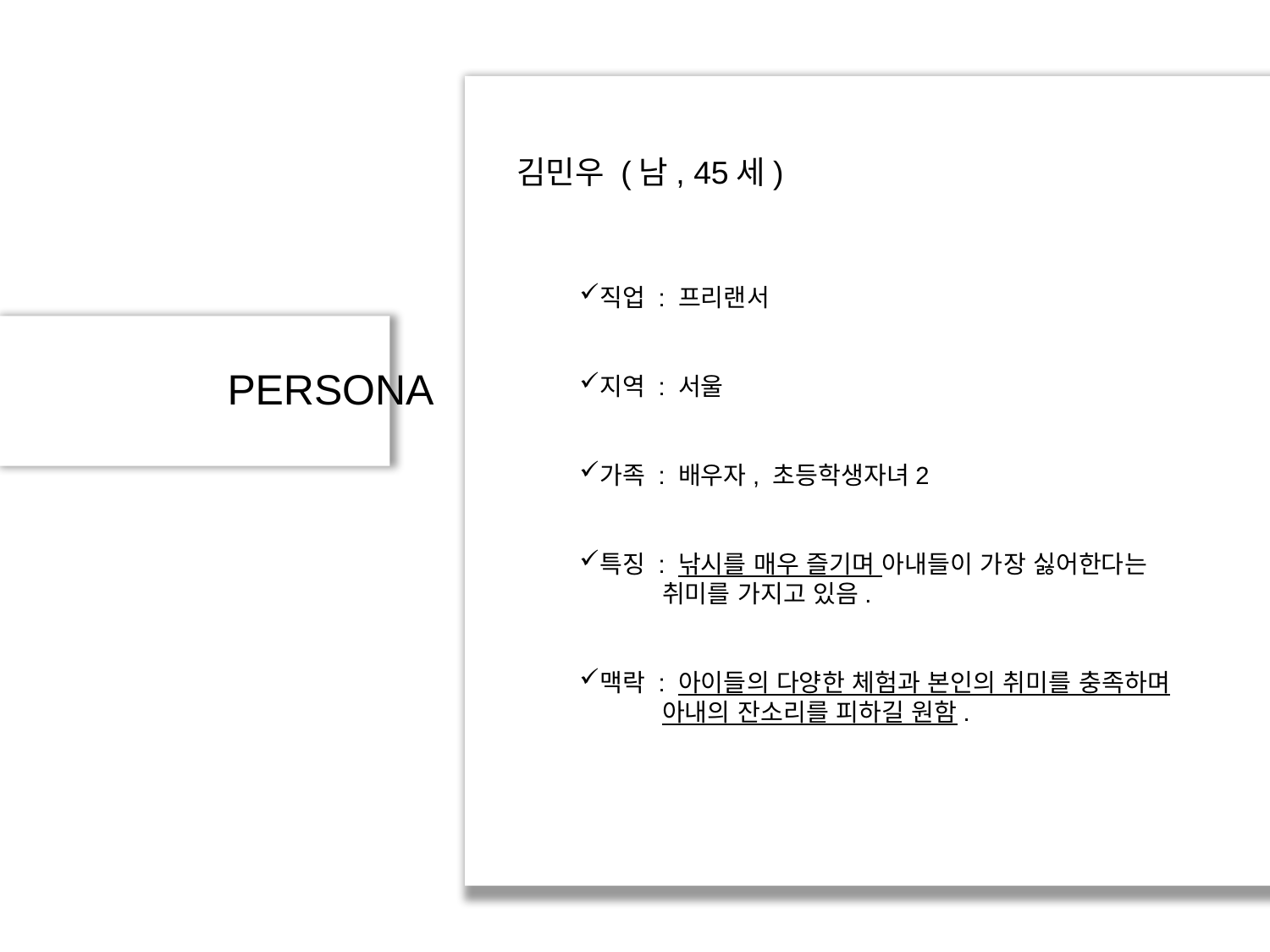

김민우 (남, 45세)
직업 : 프리랜서

지역 : 서울

가족 : 배우자, 초등학생자녀2

특징 : 낚시를 매우 즐기며 아내들이 가장 싫어한다는
           취미를 가지고 있음.

맥락 : 아이들의 다양한 체험과 본인의 취미를 충족하며
           아내의 잔소리를 피하길 원함.

PERSONA